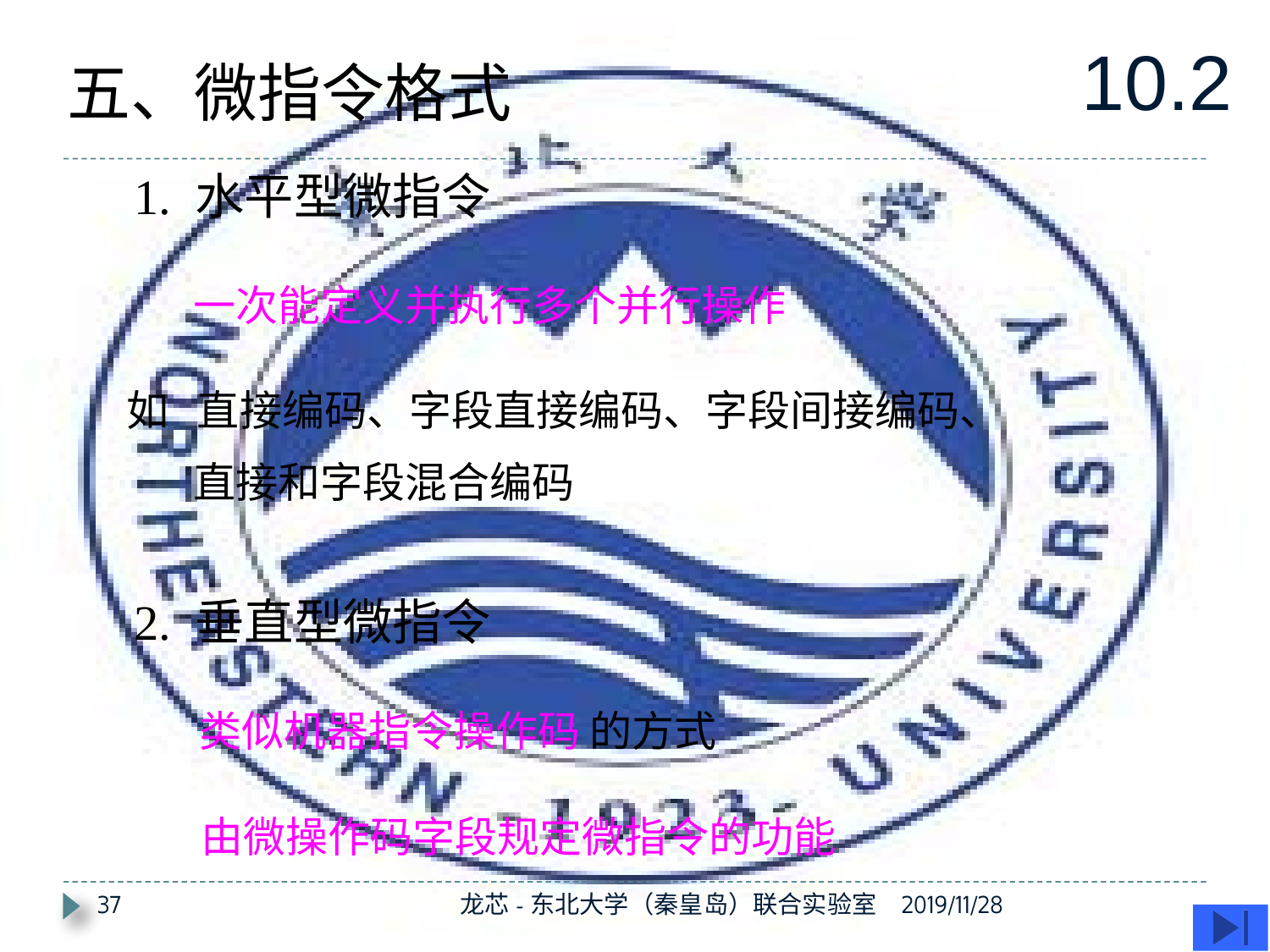

10.2
五、微指令格式
1. 水平型微指令
一次能定义并执行多个并行操作
如   直接编码、字段直接编码、字段间接编码、
      直接和字段混合编码
2. 垂直型微指令
类似机器指令操作码 的方式
由微操作码字段规定微指令的功能
37
龙芯-东北大学（秦皇岛）联合实验室
2019/11/28